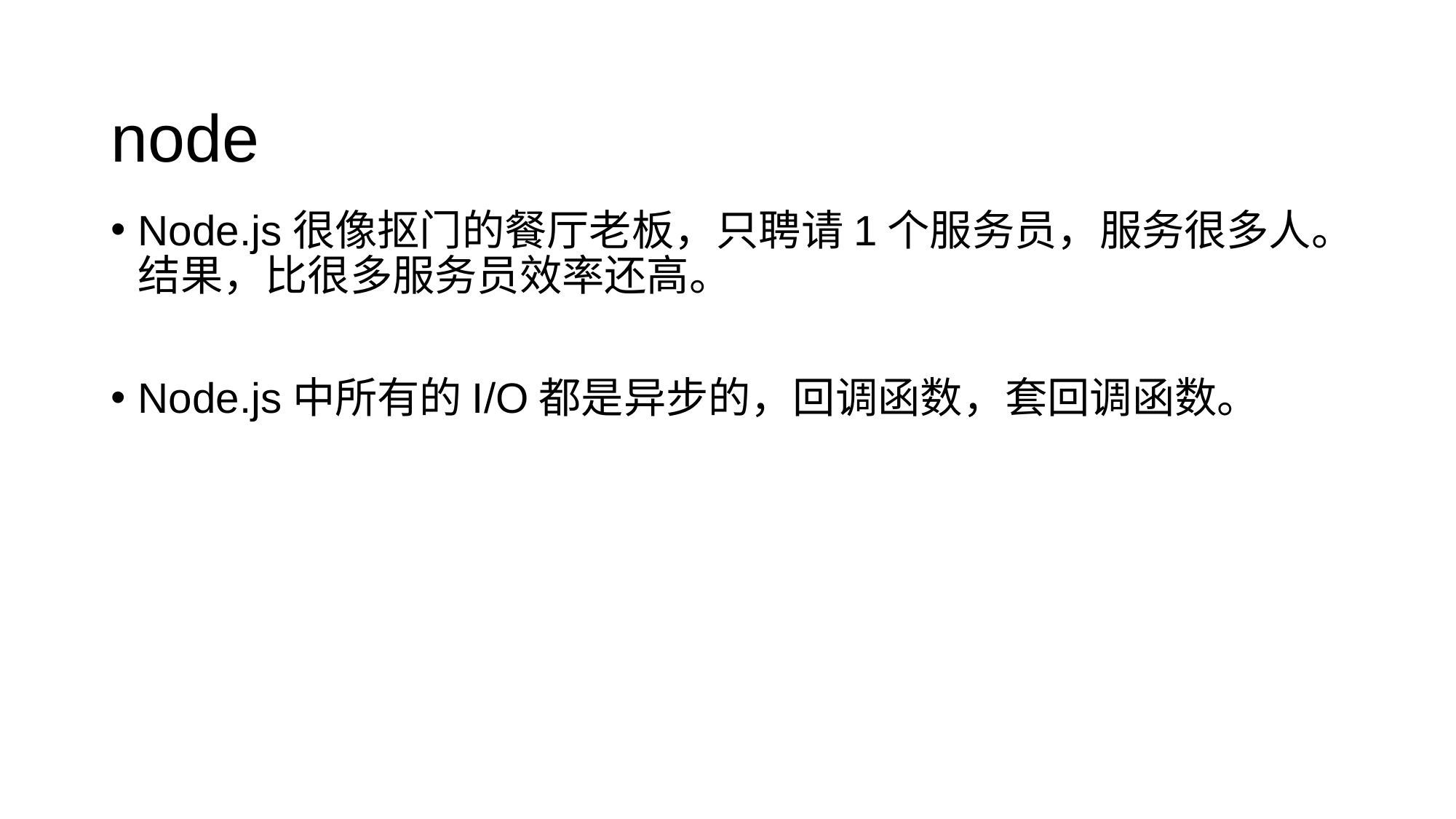

# node
Node.js很像抠门的餐厅老板，只聘请1个服务员，服务很多人。结果，比很多服务员效率还高。

Node.js中所有的I/O都是异步的，回调函数，套回调函数。